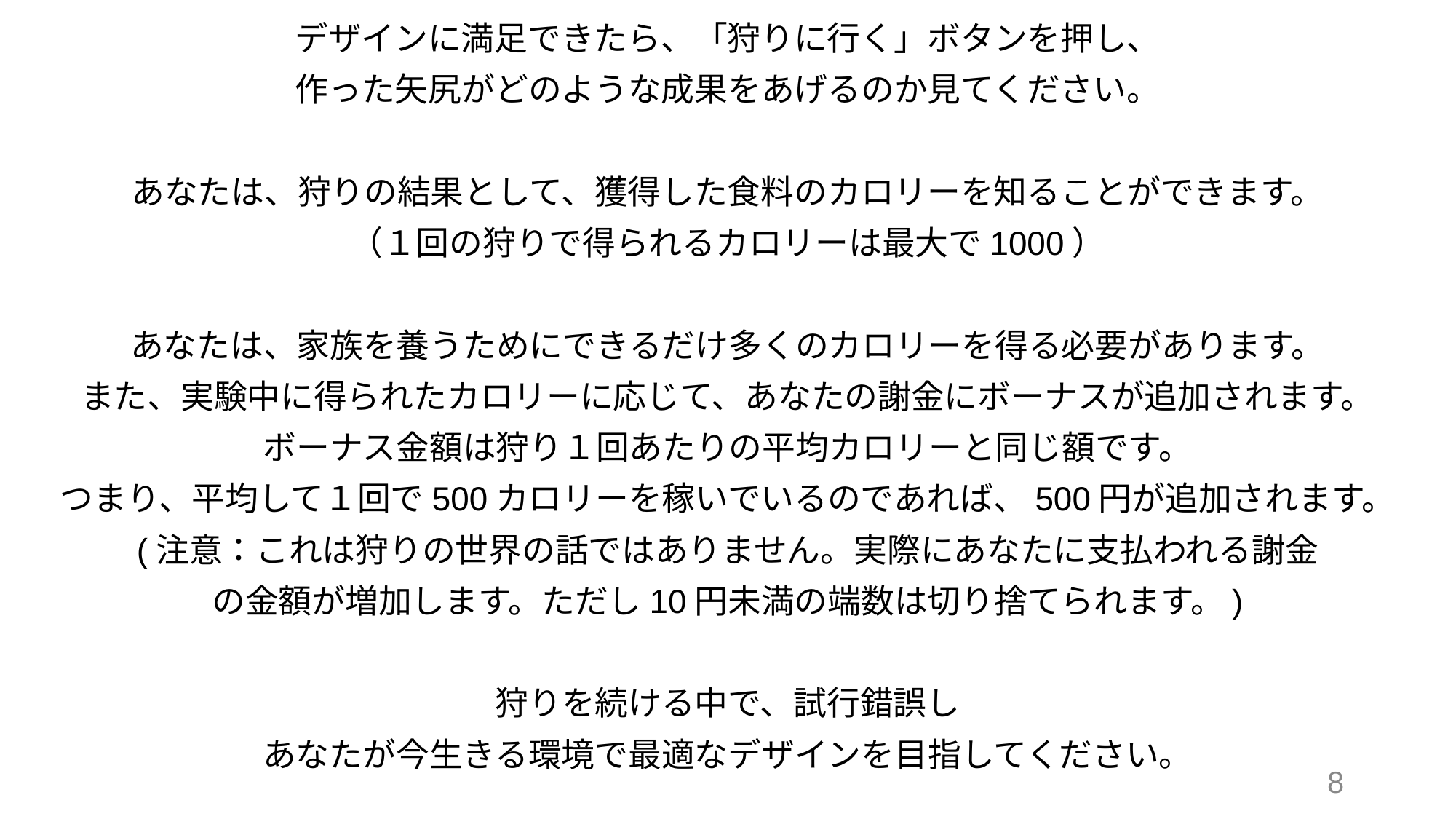

デザインに満足できたら、「狩りに行く」ボタンを押し、
作った矢尻がどのような成果をあげるのか見てください。

あなたは、狩りの結果として、獲得した食料のカロリーを知ることができます。
（１回の狩りで得られるカロリーは最大で1000）

あなたは、家族を養うためにできるだけ多くのカロリーを得る必要があります。
また、実験中に得られたカロリーに応じて、あなたの謝金にボーナスが追加されます。
ボーナス金額は狩り１回あたりの平均カロリーと同じ額です。
つまり、平均して１回で500カロリーを稼いでいるのであれば、500円が追加されます。
(注意：これは狩りの世界の話ではありません。実際にあなたに支払われる謝金
の金額が増加します。ただし10円未満の端数は切り捨てられます。)

狩りを続ける中で、試行錯誤し
あなたが今生きる環境で最適なデザインを目指してください。
8